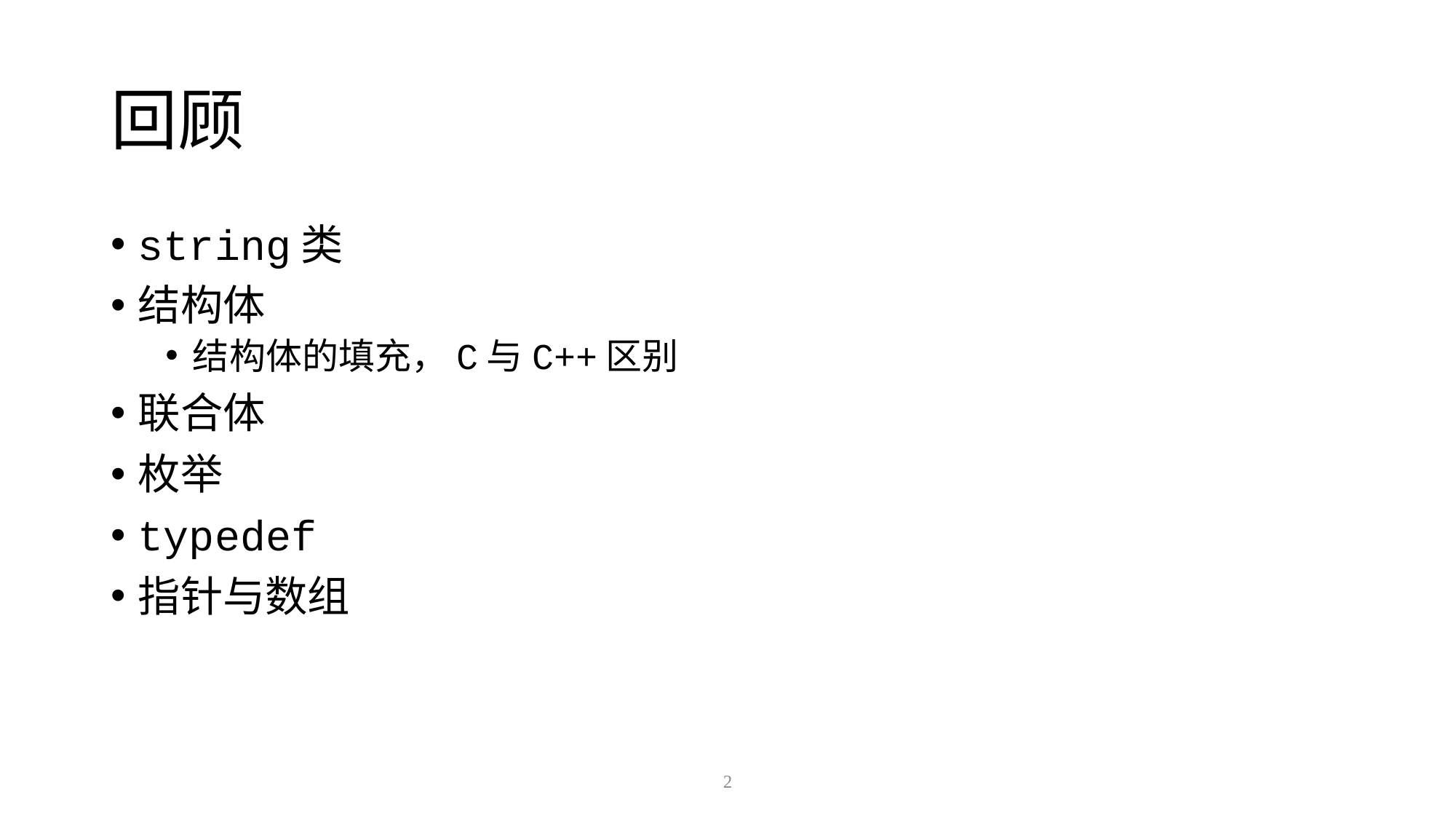

# 回顾
string类
结构体
结构体的填充，C与C++区别
联合体
枚举
typedef
指针与数组

2